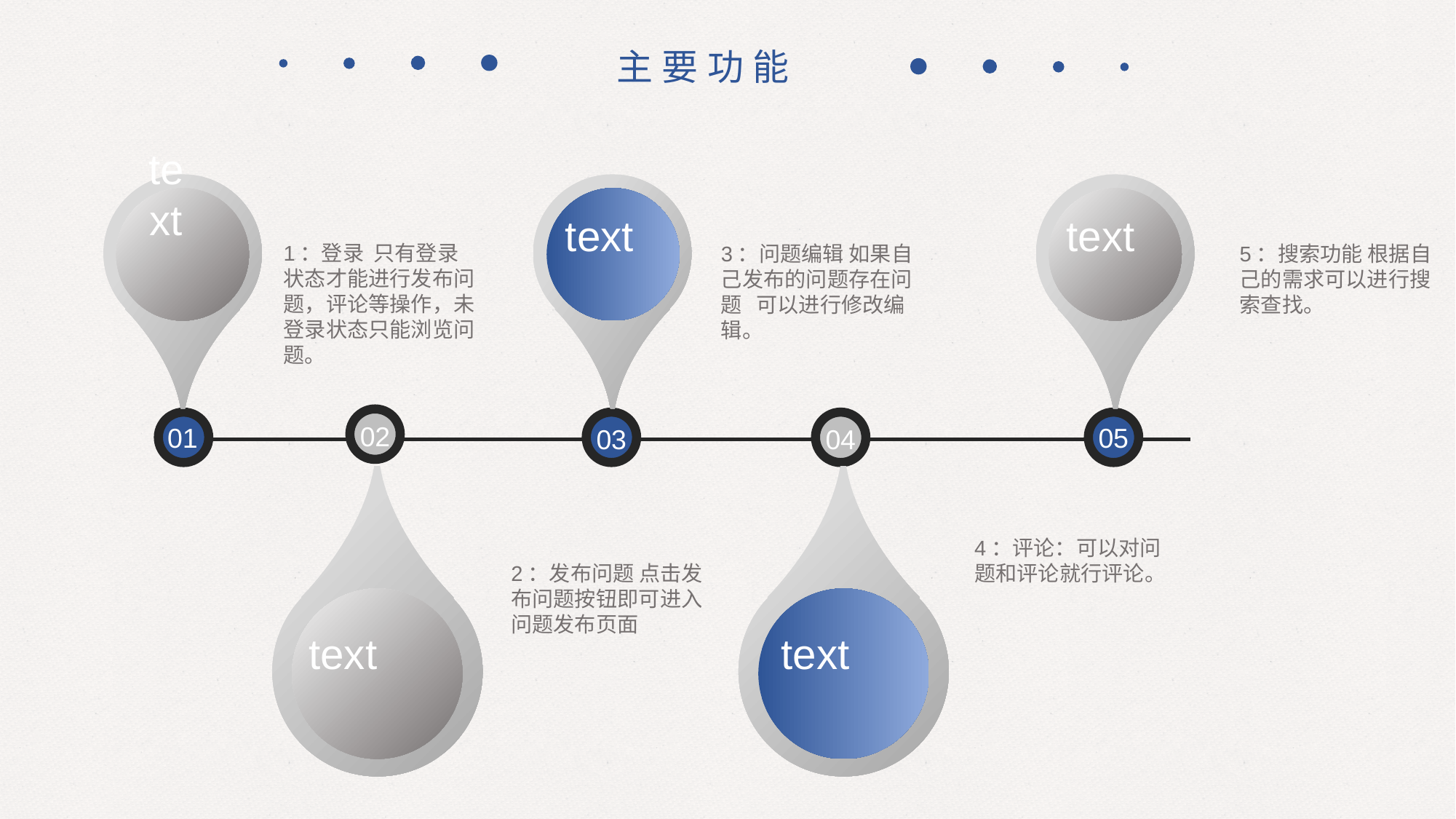

主要功能

text

text

text
1：登录  只有登录状态才能进行发布问题，评论等操作，未登录状态只能浏览问题。
3：问题编辑 如果自己发布的问题存在问题   可以进行修改编辑。
5：搜索功能 根据自己的需求可以进行搜索查找。

02

01

03

04

05

text

text
4：评论：可以对问题和评论就行评论。
2：发布问题 点击发布问题按钮即可进入问题发布页面